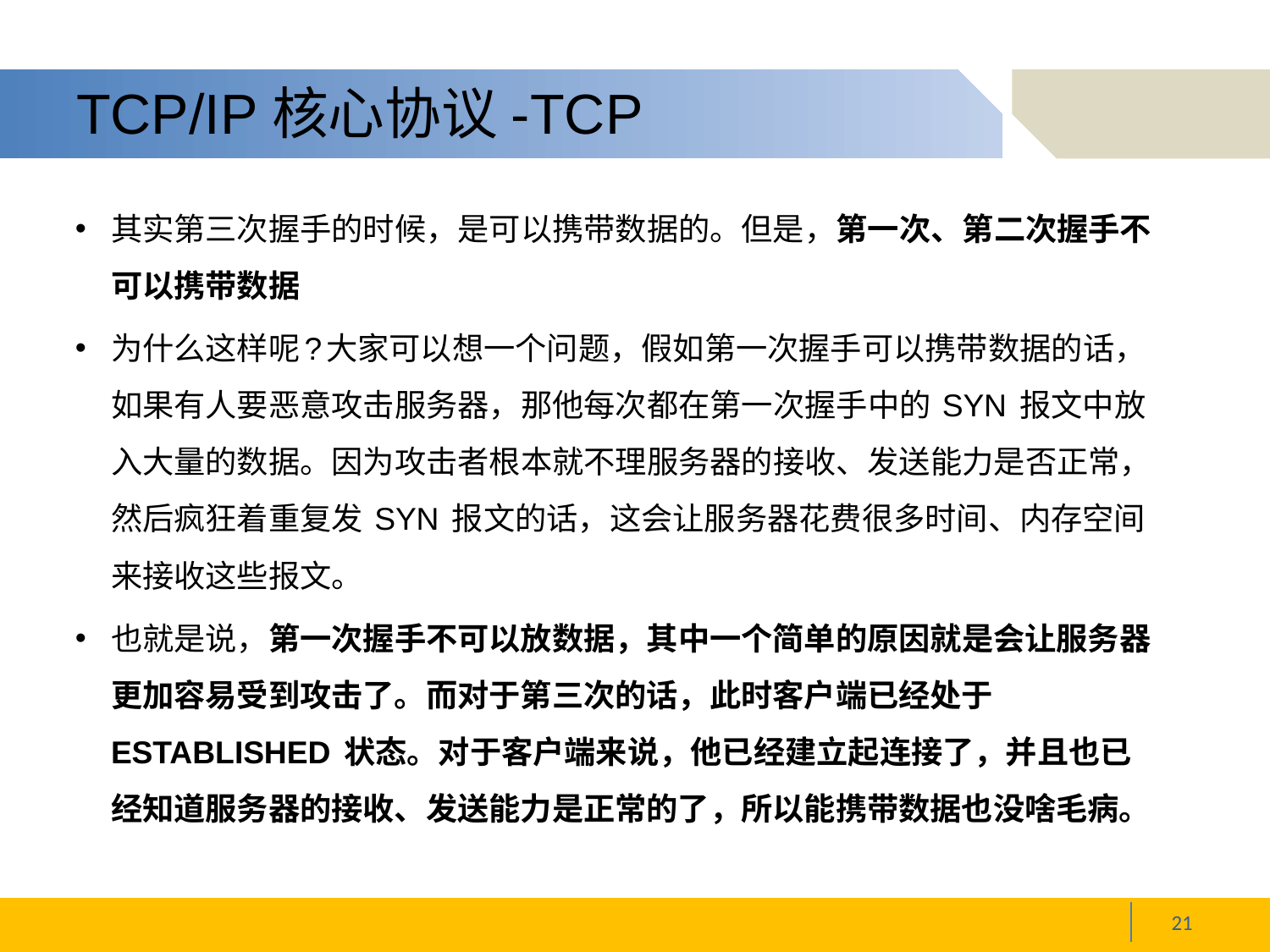

# TCP/IP核心协议-TCP
其实第三次握手的时候，是可以携带数据的。但是，第一次、第二次握手不可以携带数据
为什么这样呢?大家可以想一个问题，假如第一次握手可以携带数据的话，如果有人要恶意攻击服务器，那他每次都在第一次握手中的 SYN 报文中放入大量的数据。因为攻击者根本就不理服务器的接收、发送能力是否正常，然后疯狂着重复发 SYN 报文的话，这会让服务器花费很多时间、内存空间来接收这些报文。
也就是说，第一次握手不可以放数据，其中一个简单的原因就是会让服务器更加容易受到攻击了。而对于第三次的话，此时客户端已经处于 ESTABLISHED 状态。对于客户端来说，他已经建立起连接了，并且也已经知道服务器的接收、发送能力是正常的了，所以能携带数据也没啥毛病。

21